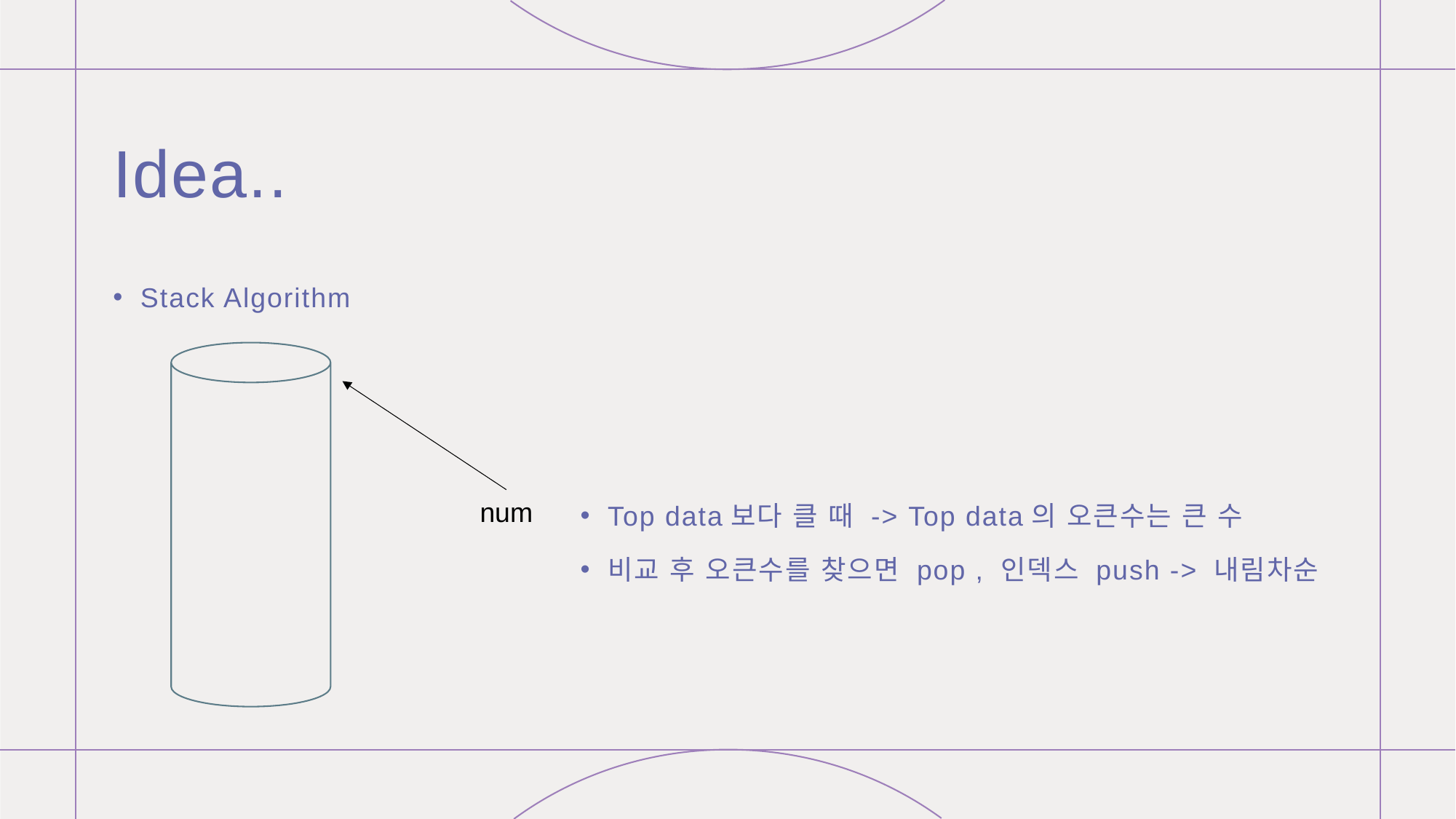

# Idea..
Stack Algorithm

Top data보다 클 때 -> Top data의 오큰수는 큰 수
비교 후 오큰수를 찾으면 pop , 인덱스 push -> 내림차순
num